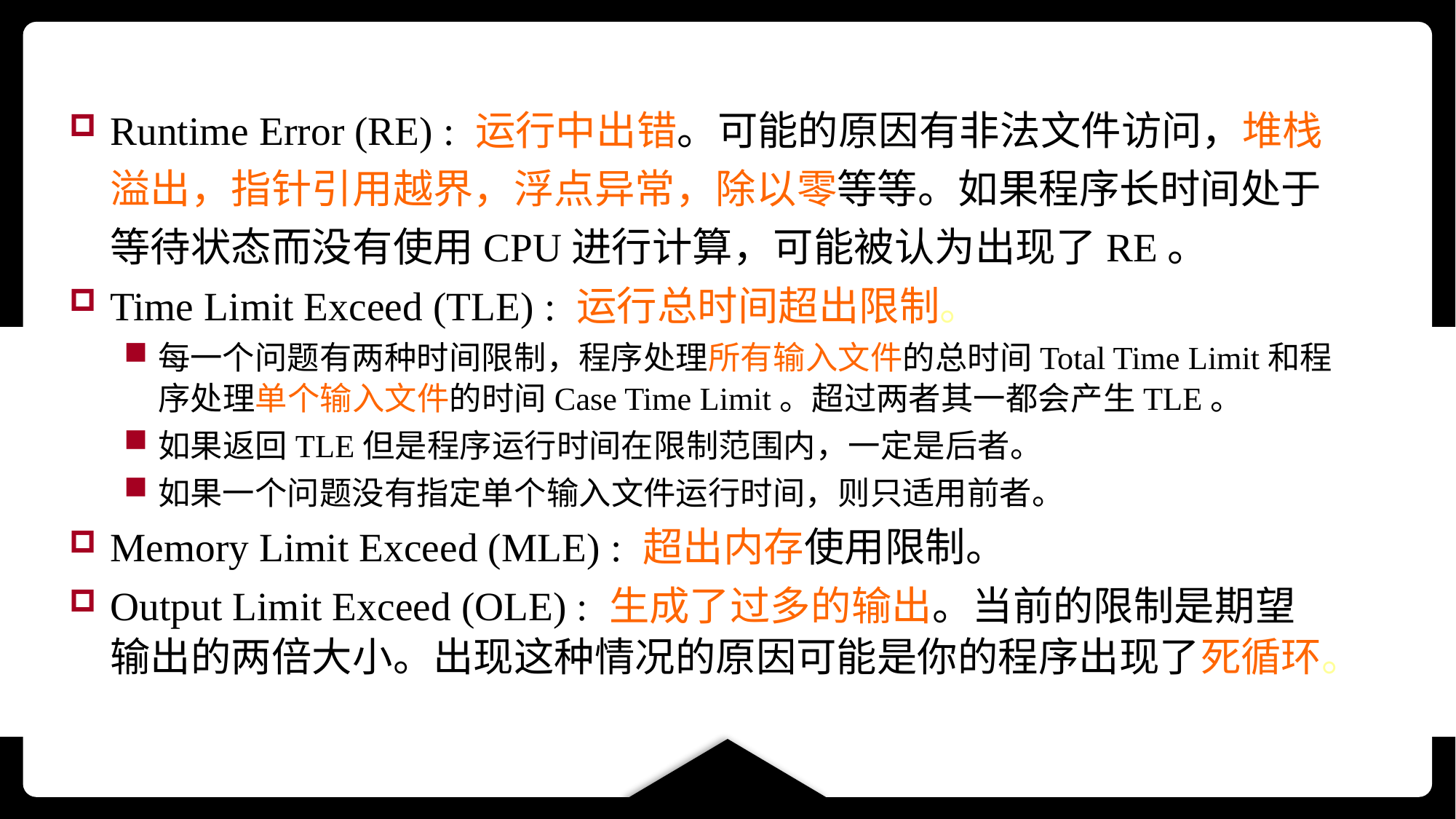

Runtime Error (RE) : 运行中出错。可能的原因有非法文件访问，堆栈溢出，指针引用越界，浮点异常，除以零等等。如果程序长时间处于等待状态而没有使用CPU进行计算，可能被认为出现了RE。
Time Limit Exceed (TLE) : 运行总时间超出限制。
每一个问题有两种时间限制，程序处理所有输入文件的总时间Total Time Limit和程序处理单个输入文件的时间Case Time Limit。超过两者其一都会产生TLE。
如果返回TLE但是程序运行时间在限制范围内，一定是后者。
如果一个问题没有指定单个输入文件运行时间，则只适用前者。
Memory Limit Exceed (MLE) : 超出内存使用限制。
Output Limit Exceed (OLE) : 生成了过多的输出。当前的限制是期望输出的两倍大小。出现这种情况的原因可能是你的程序出现了死循环。
48